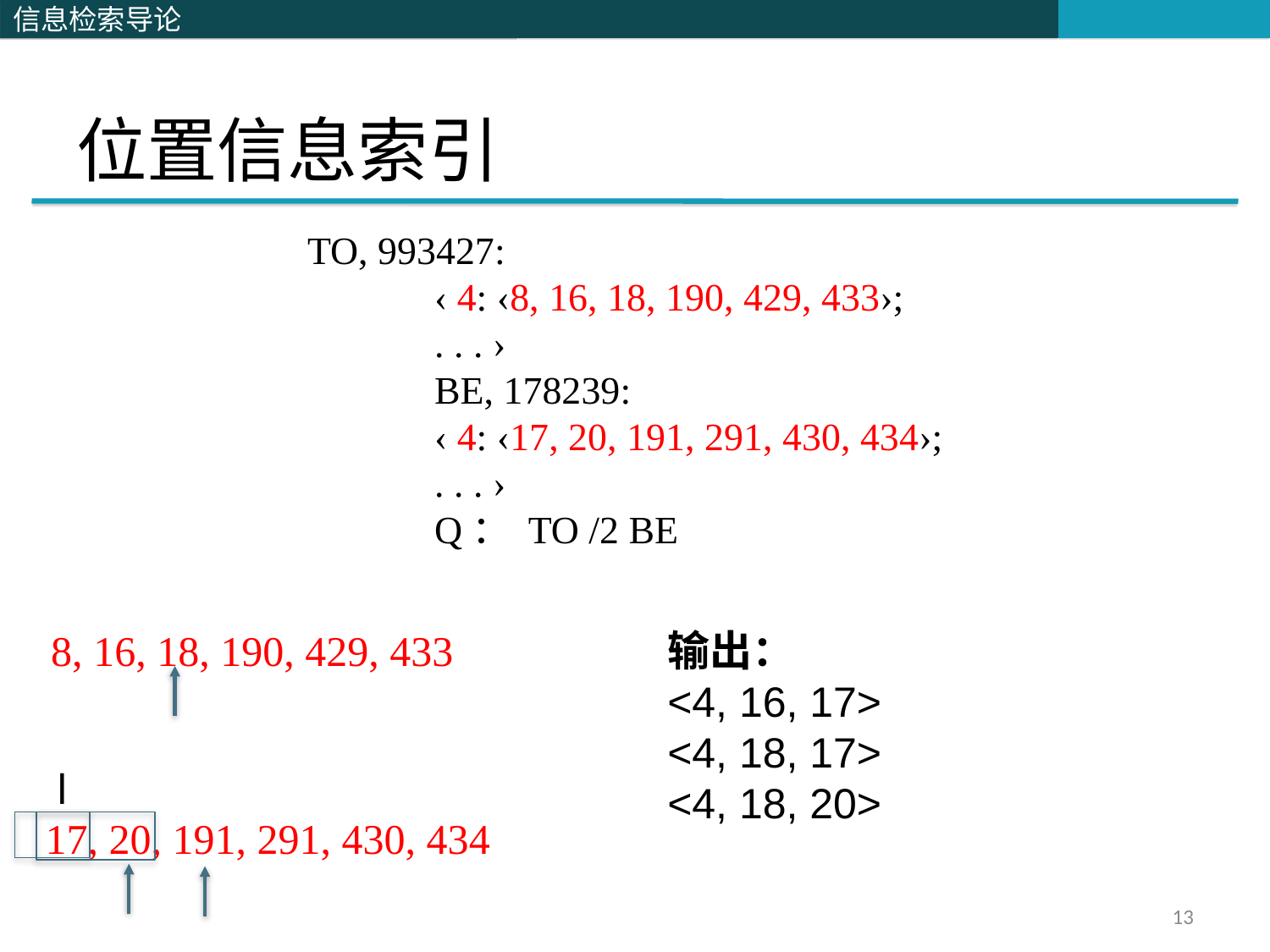

# 位置信息索引
TO, 993427:
‹ 4: ‹8, 16, 18, 190, 429, 433›;
. . . ›
BE, 178239:
‹ 4: ‹17, 20, 191, 291, 430, 434›;
. . . ›
Q： TO /2 BE
8, 16, 18, 190, 429, 433
输出：
<4, 16, 17>
<4, 18, 17>
<4, 18, 20>
l
17, 20, 191, 291, 430, 434

13